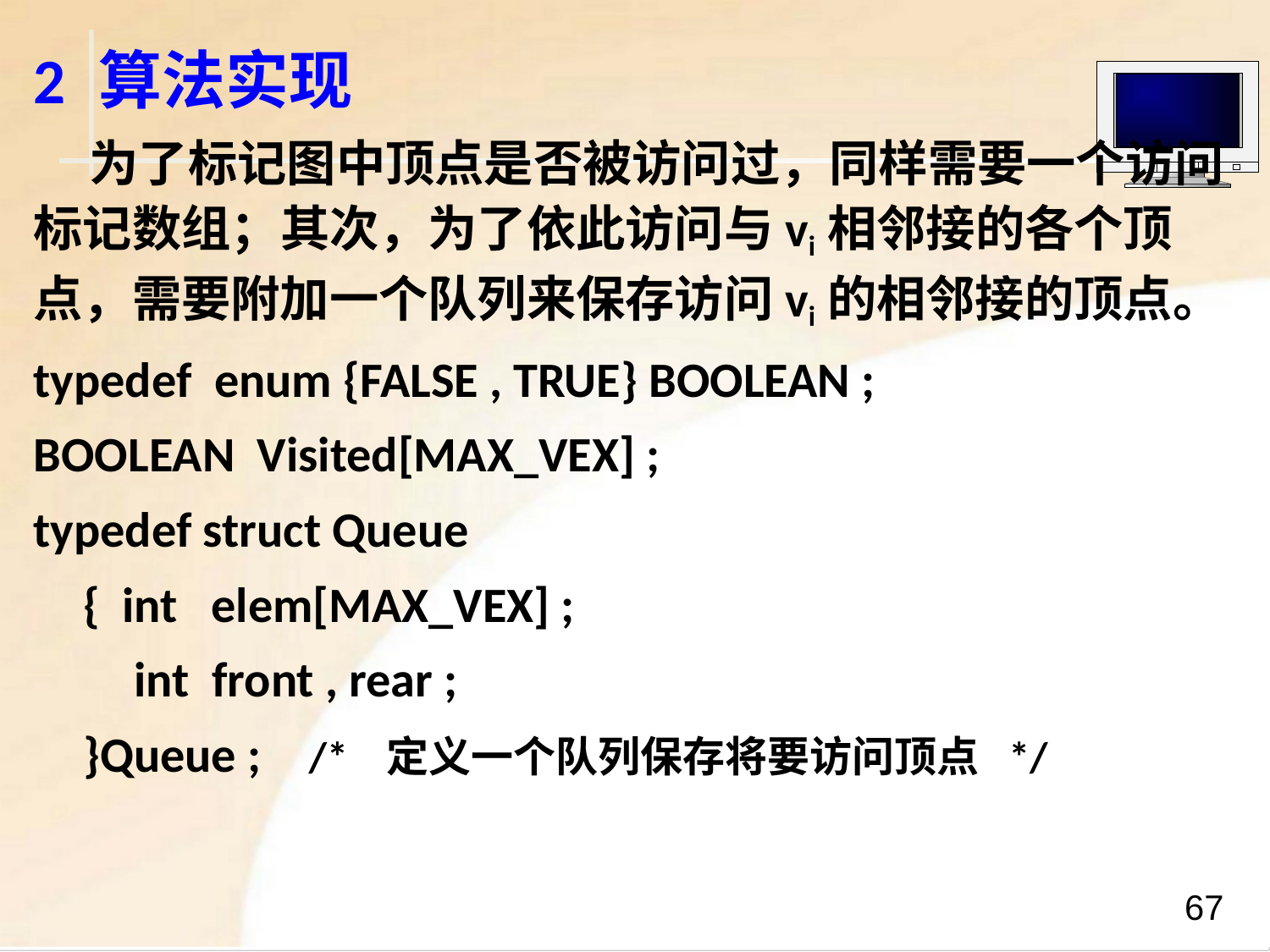

2 算法实现
    为了标记图中顶点是否被访问过，同样需要一个访问标记数组；其次，为了依此访问与vi相邻接的各个顶点，需要附加一个队列来保存访问vi的相邻接的顶点。
typedef  enum {FALSE , TRUE} BOOLEAN ;
BOOLEAN  Visited[MAX_VEX] ;
typedef struct Queue
{  int   elem[MAX_VEX] ;
int  front , rear ;
}Queue ;     /*   定义一个队列保存将要访问顶点  */